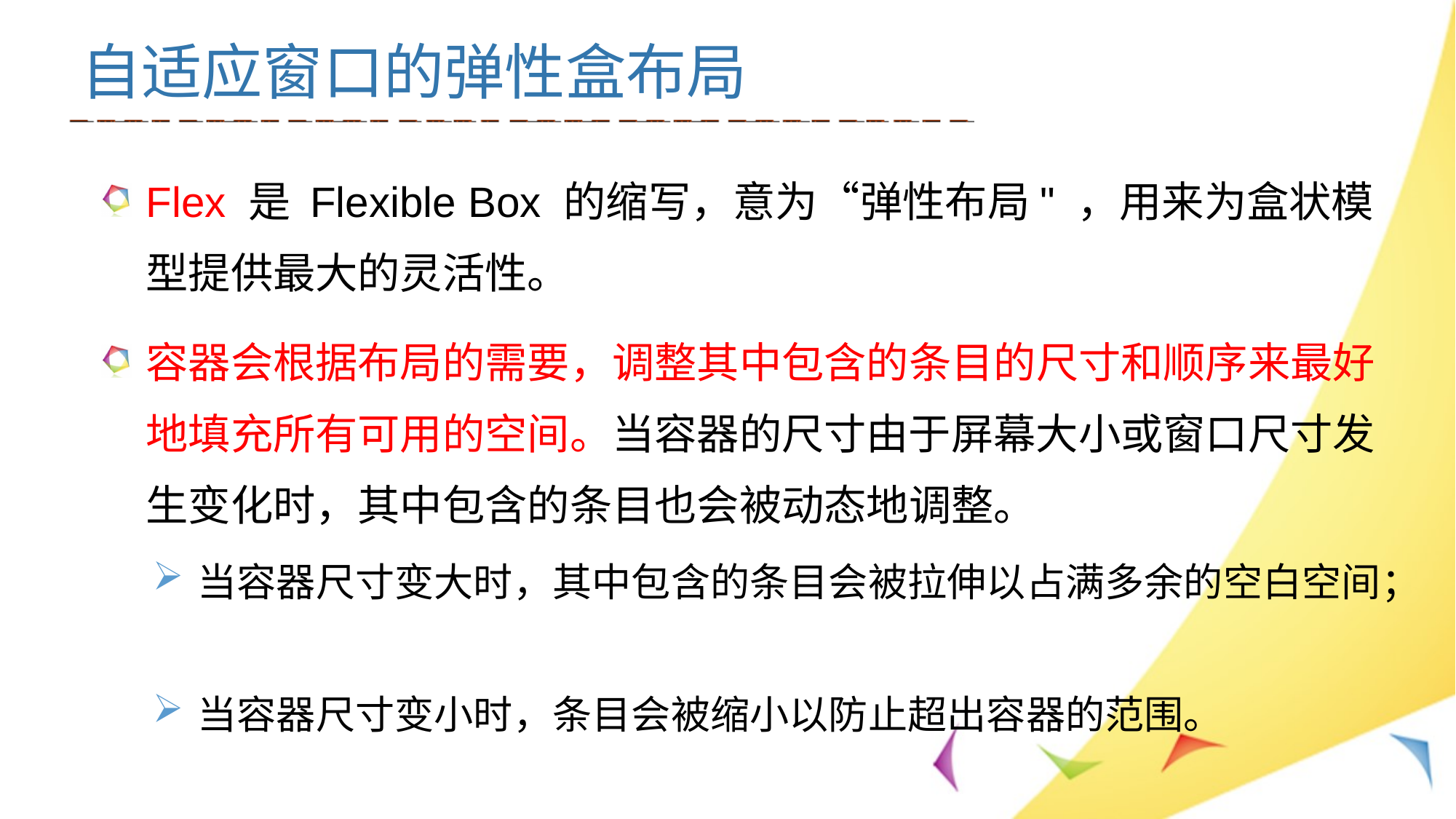

自适应窗口的弹性盒布局
Flex 是 Flexible Box 的缩写，意为“弹性布局" ，用来为盒状模型提供最大的灵活性。
容器会根据布局的需要，调整其中包含的条目的尺寸和顺序来最好地填充所有可用的空间。当容器的尺寸由于屏幕大小或窗口尺寸发生变化时，其中包含的条目也会被动态地调整。
当容器尺寸变大时，其中包含的条目会被拉伸以占满多余的空白空间；
当容器尺寸变小时，条目会被缩小以防止超出容器的范围。